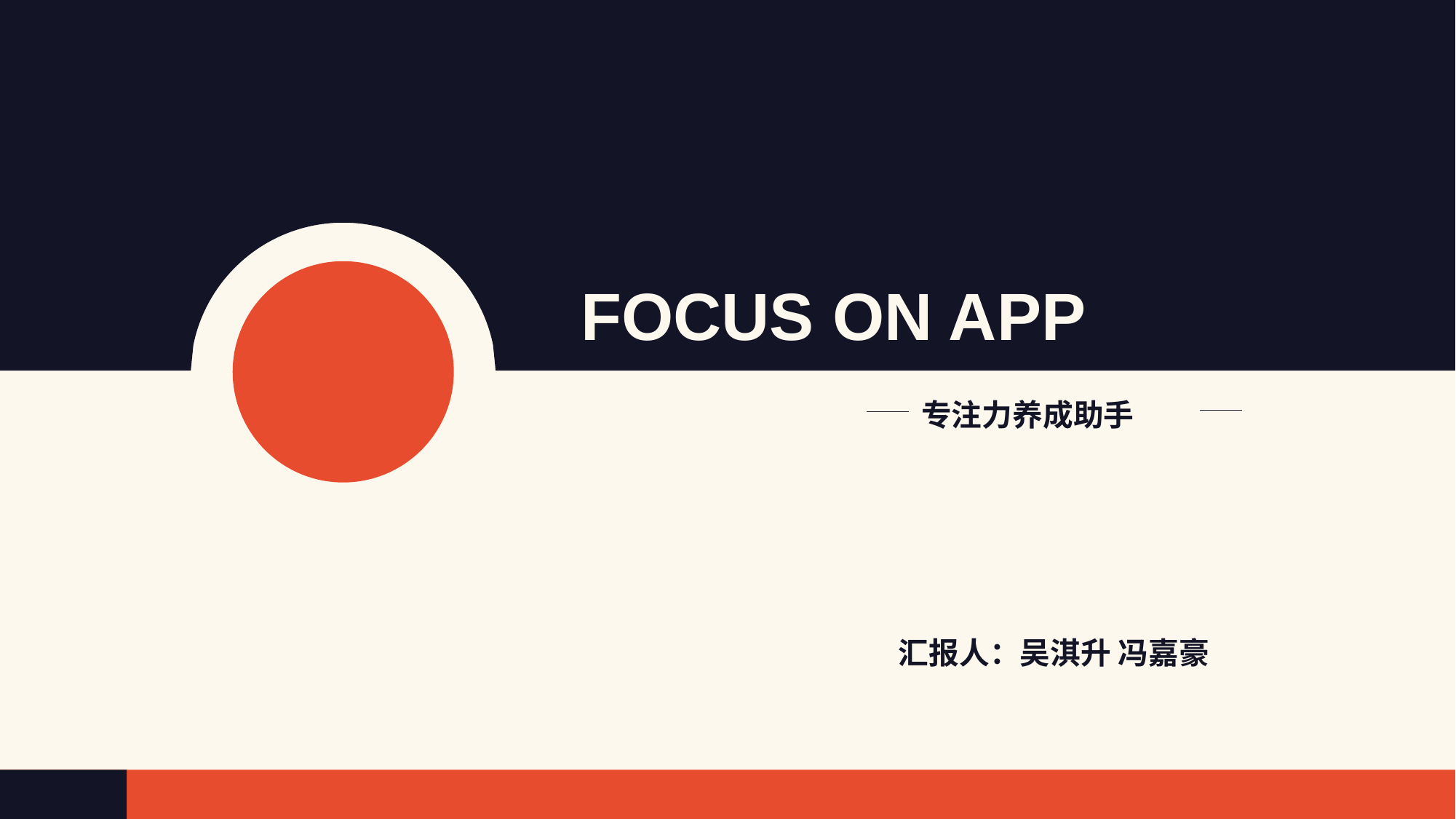

口令：RAPID708

FOCUS ON APP
专注力养成助手
汇报人：吴淇升 冯嘉豪